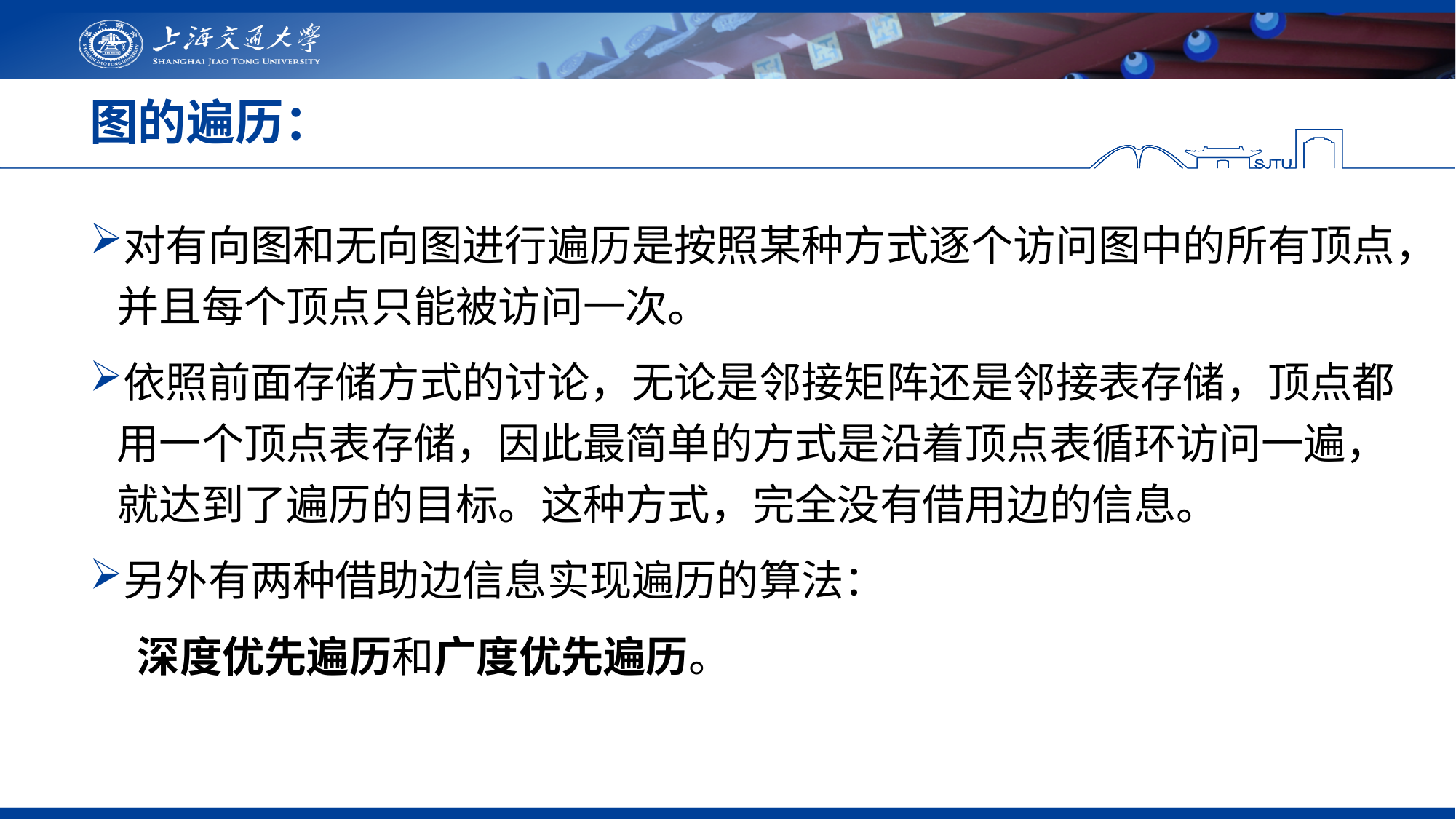

# 图的遍历：
对有向图和无向图进行遍历是按照某种方式逐个访问图中的所有顶点，并且每个顶点只能被访问一次。
依照前面存储方式的讨论，无论是邻接矩阵还是邻接表存储，顶点都用一个顶点表存储，因此最简单的方式是沿着顶点表循环访问一遍，就达到了遍历的目标。这种方式，完全没有借用边的信息。
另外有两种借助边信息实现遍历的算法：
    深度优先遍历和广度优先遍历。